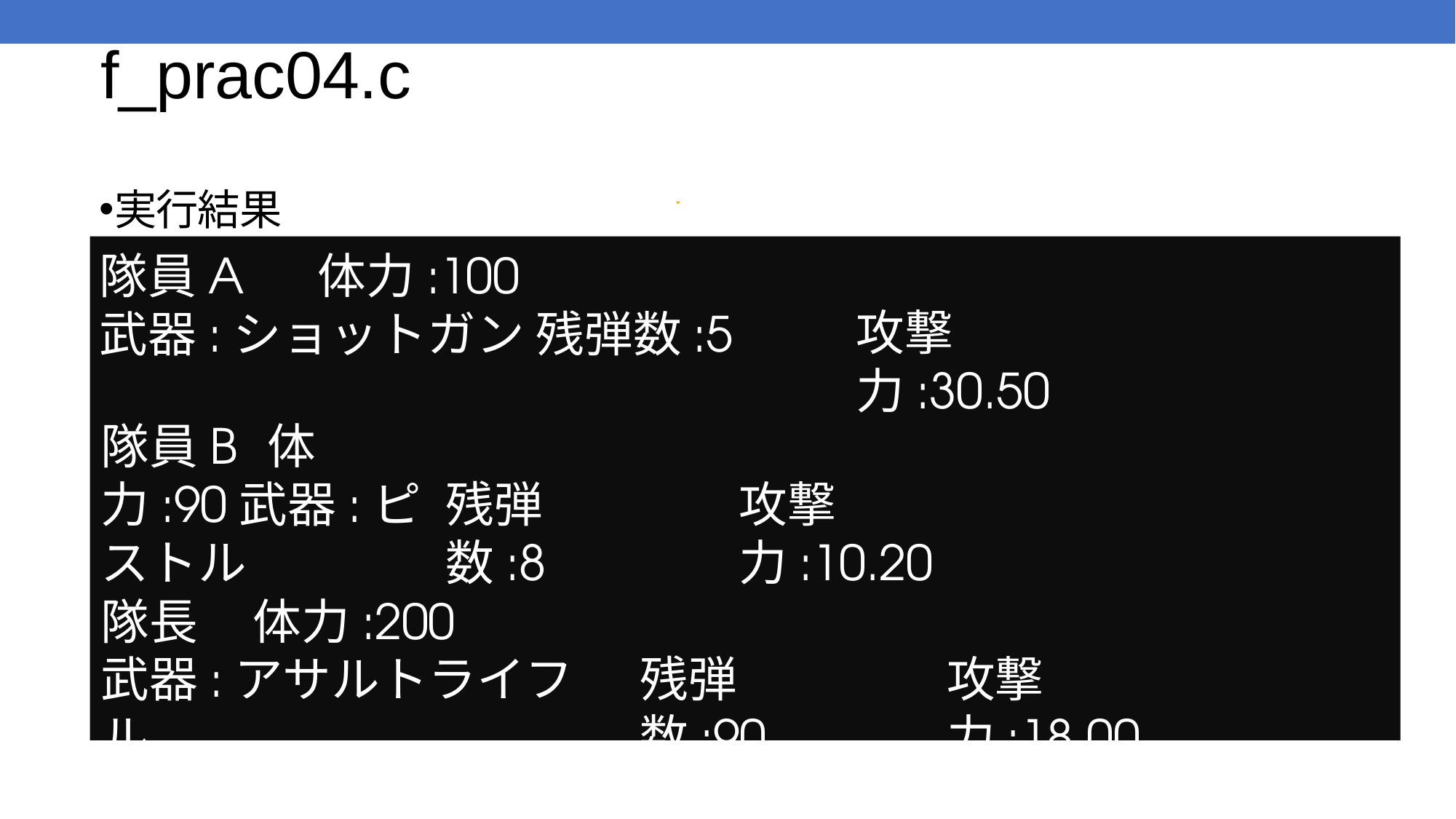

# f_prac04.c
実行結果
隊員A	体力:100
武器:ショットガン	残弾数:5

攻撃力:30.50
隊員B	体力:90武器:ピストル
残弾数:8
攻撃力:10.20
隊長	体力:200
武器:アサルトライフル
残弾数:90
攻撃力:18.00